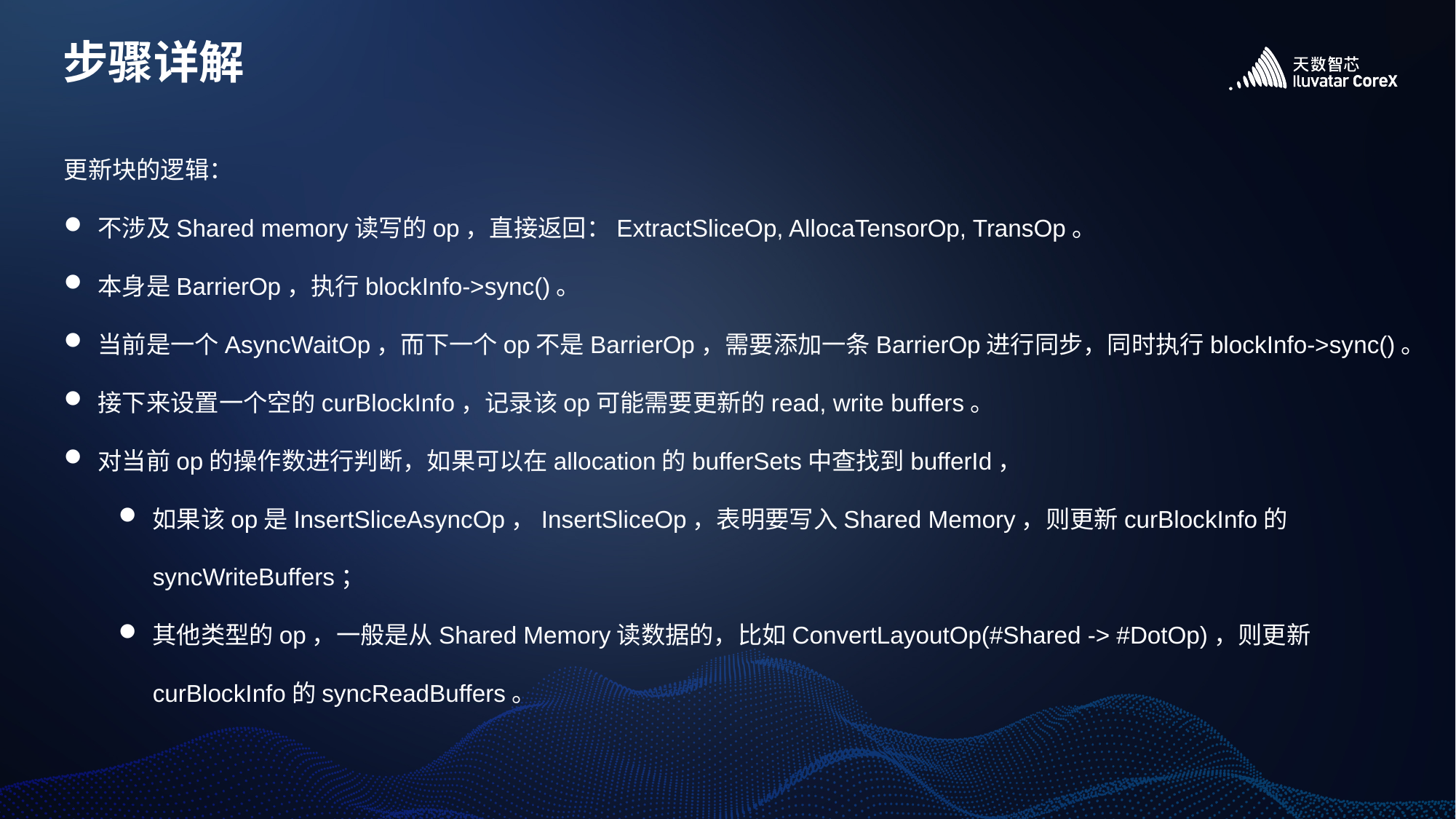

# 步骤详解
更新块的逻辑：
不涉及Shared memory读写的op，直接返回：ExtractSliceOp, AllocaTensorOp, TransOp。
本身是BarrierOp，执行blockInfo->sync()。
当前是一个AsyncWaitOp，而下一个op不是BarrierOp，需要添加一条BarrierOp进行同步，同时执行blockInfo->sync()。
接下来设置一个空的curBlockInfo，记录该op可能需要更新的read, write buffers。
对当前op的操作数进行判断，如果可以在allocation的bufferSets中查找到bufferId，
如果该op是InsertSliceAsyncOp，InsertSliceOp，表明要写入Shared Memory，则更新curBlockInfo的syncWriteBuffers；
其他类型的op，一般是从Shared Memory读数据的，比如ConvertLayoutOp(#Shared -> #DotOp)，则更新curBlockInfo的syncReadBuffers。